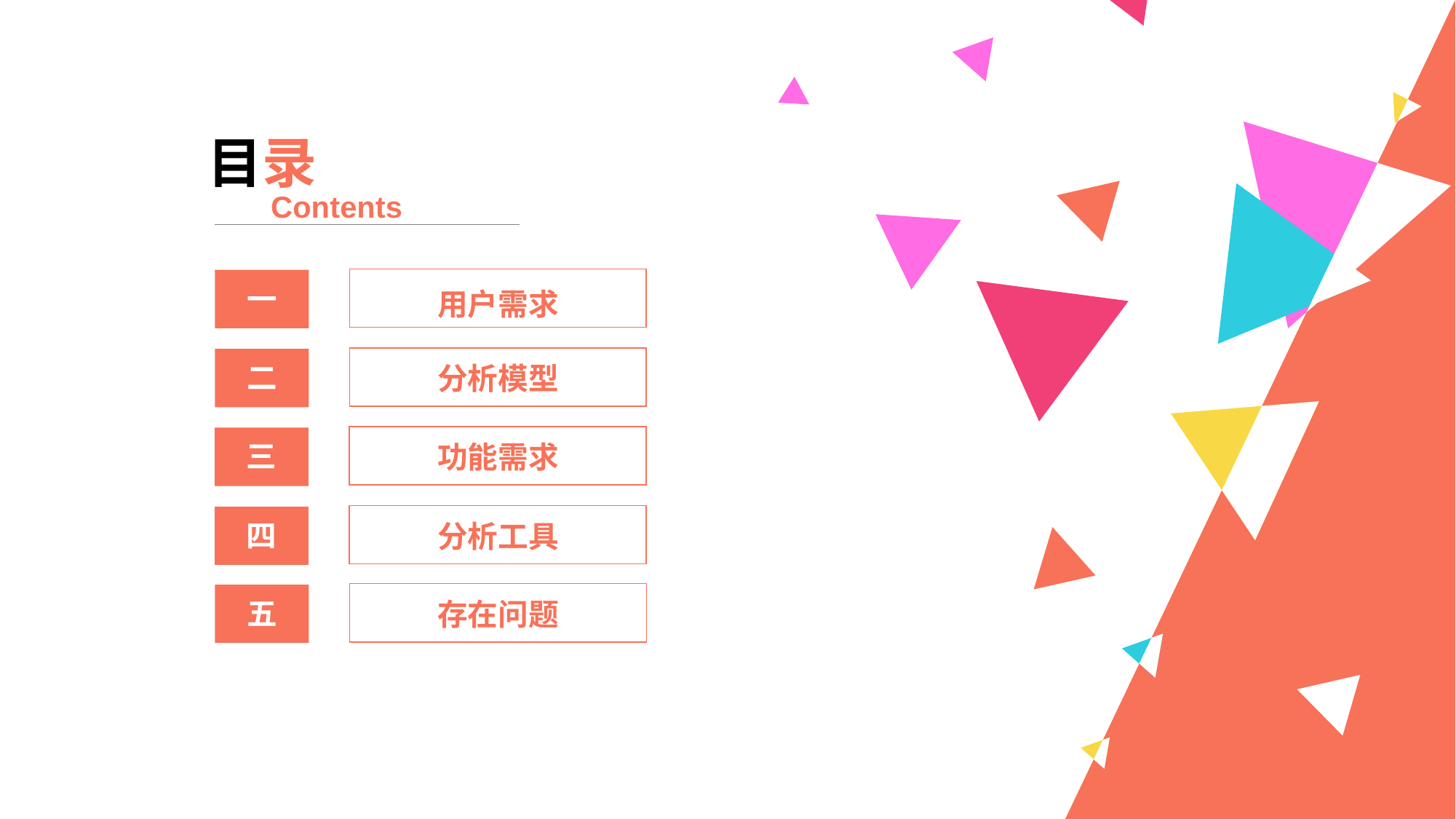

目录
Contents

一
用户需求

二
分析模型

三
功能需求

四
分析工具

五
存在问题